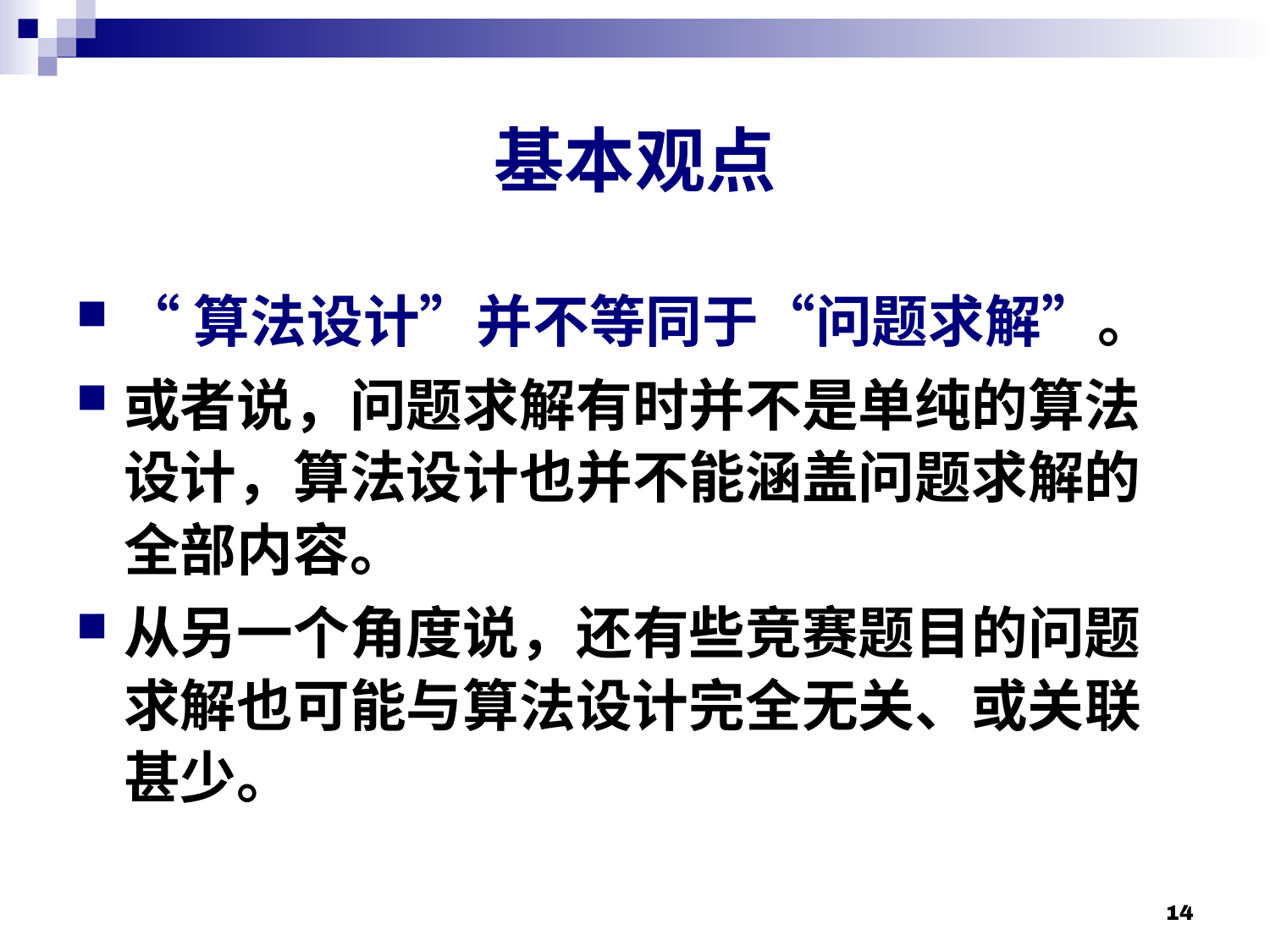

# 基本观点
“算法设计”并不等同于“问题求解”。
或者说，问题求解有时并不是单纯的算法设计，算法设计也并不能涵盖问题求解的全部内容。
从另一个角度说，还有些竞赛题目的问题求解也可能与算法设计完全无关、或关联甚少。
14